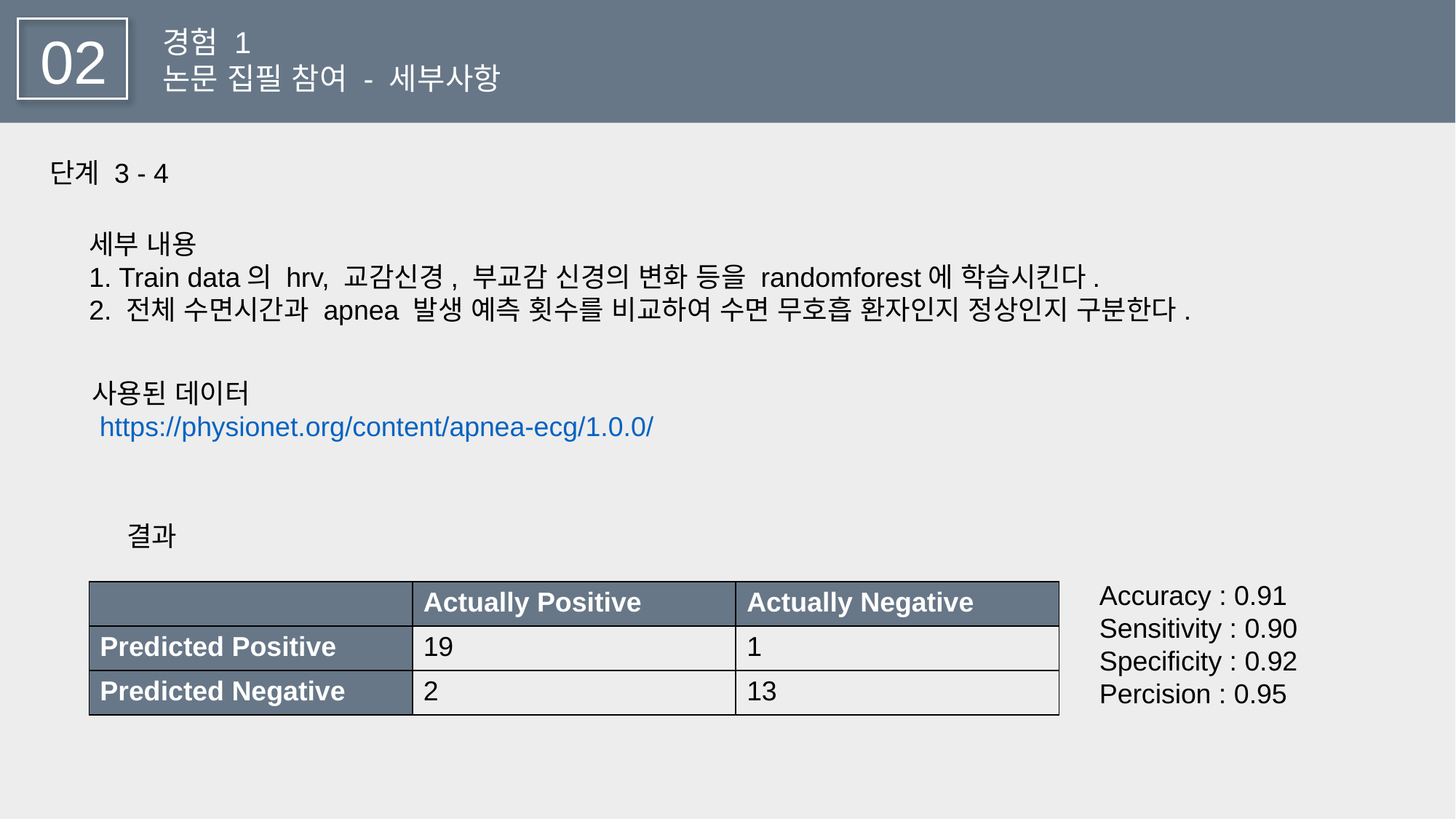

경험 1
논문 집필 참여 - 세부사항

02
단계 3 - 4
세부 내용
1. Train data의 hrv, 교감신경, 부교감 신경의 변화 등을 randomforest에 학습시킨다.
2. 전체 수면시간과 apnea 발생 예측 횟수를 비교하여 수면 무호흡 환자인지 정상인지 구분한다.
사용된 데이터
 https://physionet.org/content/apnea-ecg/1.0.0/
결과
Accuracy : 0.91
Sensitivity : 0.90
Specificity : 0.92
Percision : 0.95
|  | Actually Positive | Actually Negative |
| --- | --- | --- |
| Predicted Positive | 19 | 1 |
| Predicted Negative | 2 | 13 |